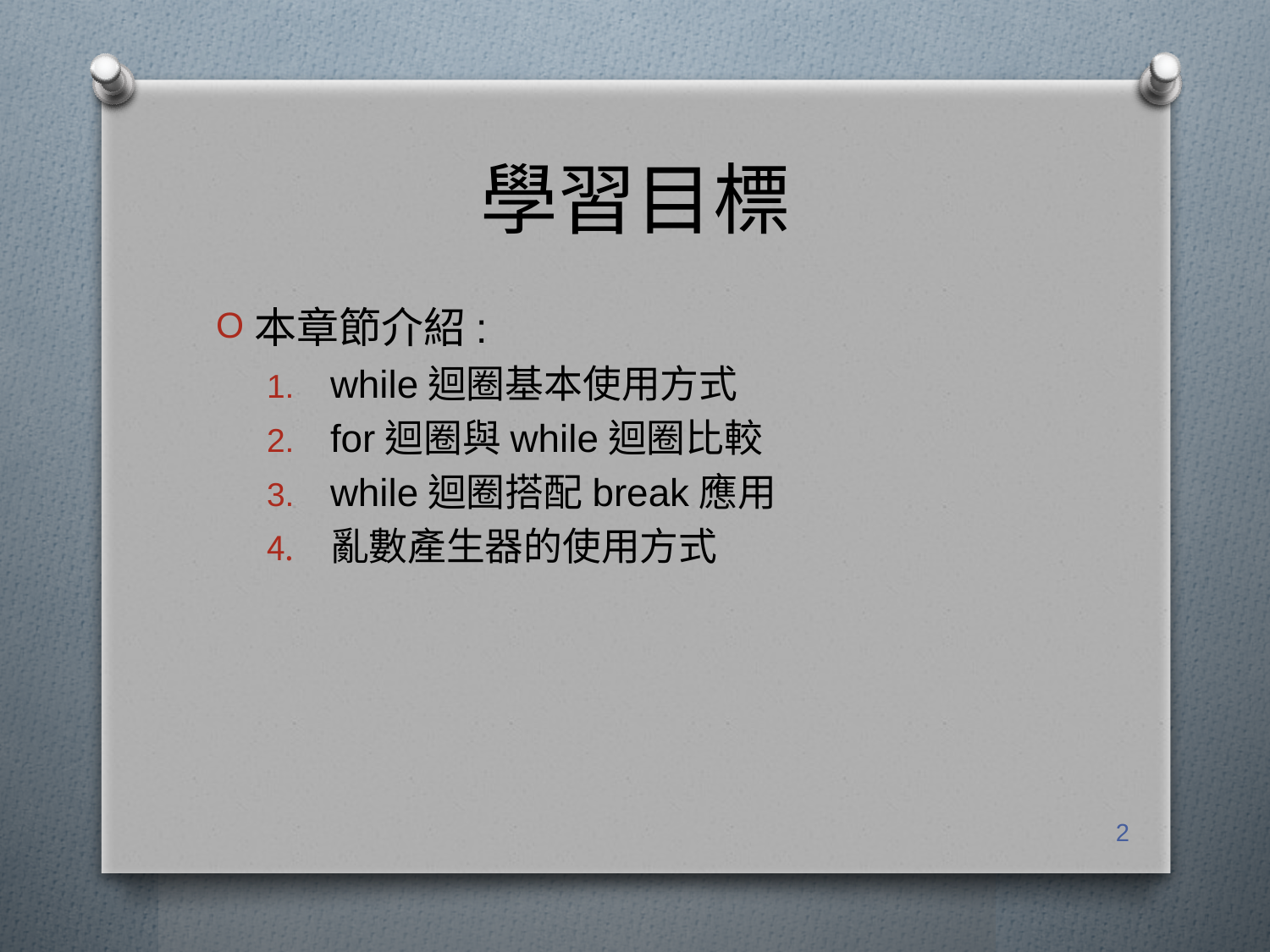

# 學習目標
本章節介紹:
while迴圈基本使用方式
for迴圈與while迴圈比較
while迴圈搭配break應用
亂數產生器的使用方式

2